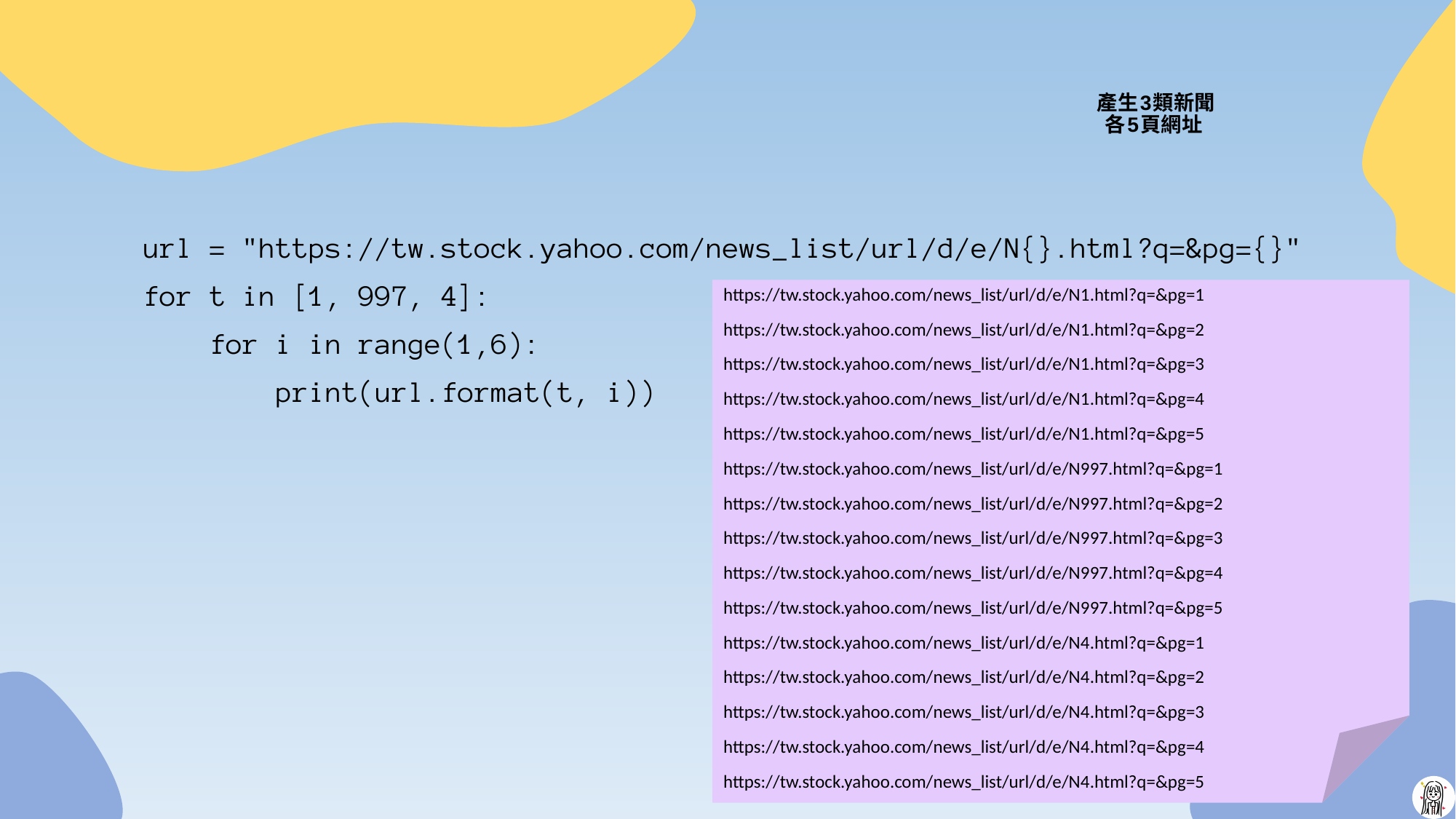

# 產生3類新聞 各5頁網址
url = "https://tw.stock.yahoo.com/news_list/url/d/e/N{}.html?q=&pg={}"
for t in [1, 997, 4]:
    for i in range(1,6):
        print(url.format(t, i))

https://tw.stock.yahoo.com/news_list/url/d/e/N1.html?q=&pg=1
https://tw.stock.yahoo.com/news_list/url/d/e/N1.html?q=&pg=2
https://tw.stock.yahoo.com/news_list/url/d/e/N1.html?q=&pg=3
https://tw.stock.yahoo.com/news_list/url/d/e/N1.html?q=&pg=4
https://tw.stock.yahoo.com/news_list/url/d/e/N1.html?q=&pg=5
https://tw.stock.yahoo.com/news_list/url/d/e/N997.html?q=&pg=1
https://tw.stock.yahoo.com/news_list/url/d/e/N997.html?q=&pg=2
https://tw.stock.yahoo.com/news_list/url/d/e/N997.html?q=&pg=3
https://tw.stock.yahoo.com/news_list/url/d/e/N997.html?q=&pg=4
https://tw.stock.yahoo.com/news_list/url/d/e/N997.html?q=&pg=5
https://tw.stock.yahoo.com/news_list/url/d/e/N4.html?q=&pg=1
https://tw.stock.yahoo.com/news_list/url/d/e/N4.html?q=&pg=2
https://tw.stock.yahoo.com/news_list/url/d/e/N4.html?q=&pg=3
https://tw.stock.yahoo.com/news_list/url/d/e/N4.html?q=&pg=4
https://tw.stock.yahoo.com/news_list/url/d/e/N4.html?q=&pg=5
10